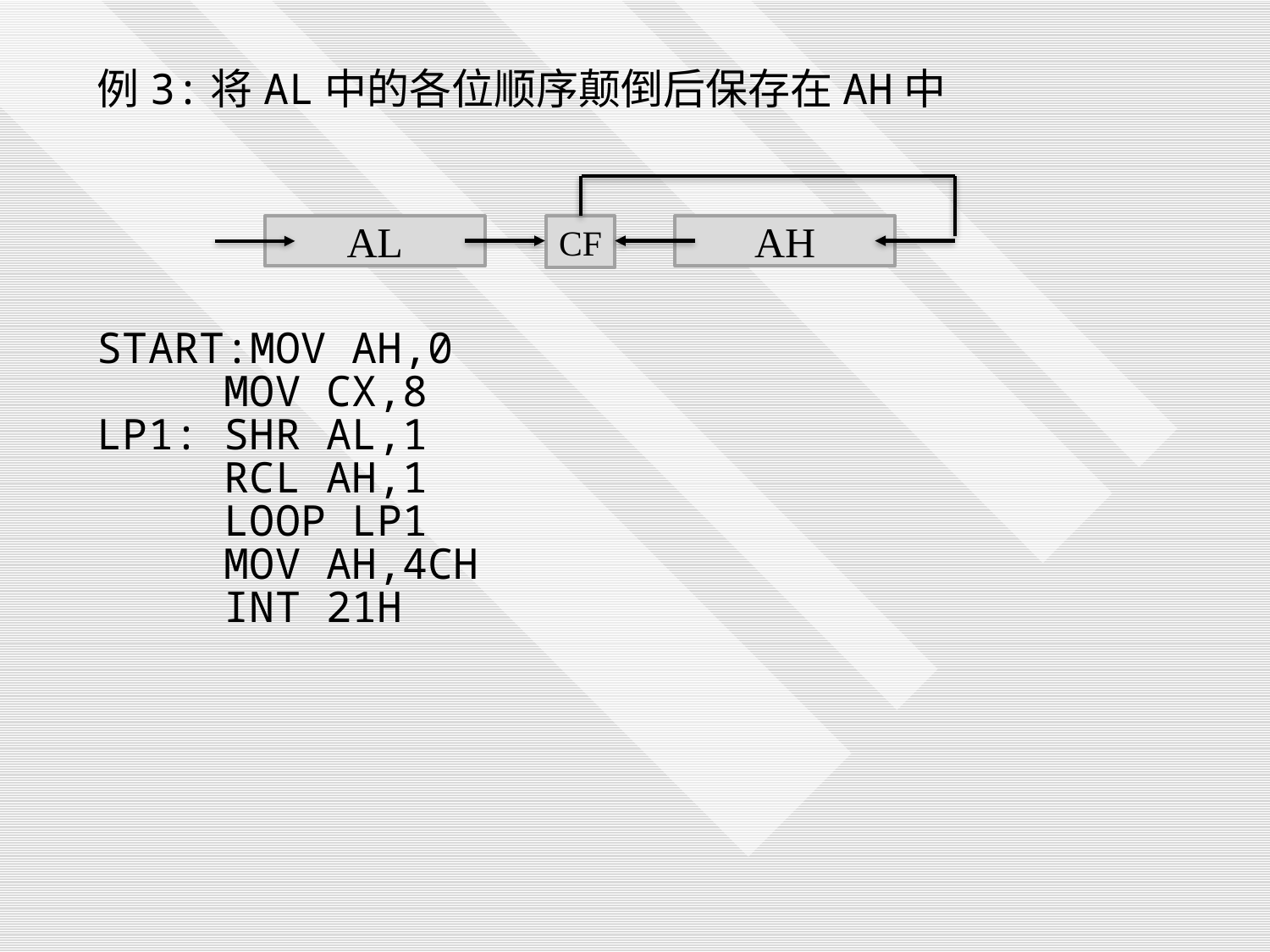

例3:将AL中的各位顺序颠倒后保存在AH中

START:MOV AH,0
	MOV CX,8
LP1:	SHR AL,1
	RCL AH,1
	LOOP LP1
	MOV AH,4CH
	INT 21H
AL
CF
AH